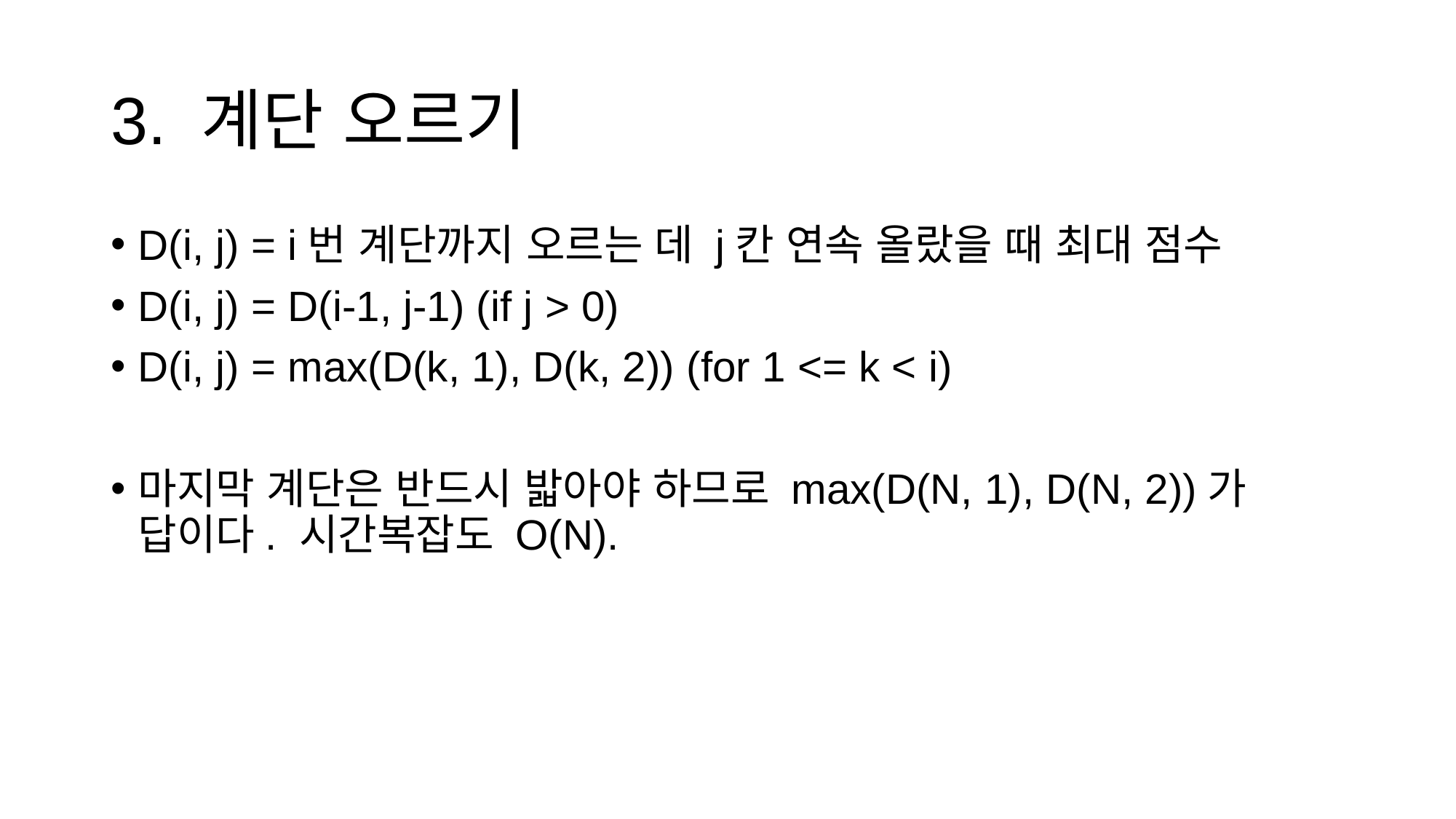

# 3. 계단 오르기
D(i, j) = i번 계단까지 오르는 데 j칸 연속 올랐을 때 최대 점수
D(i, j) = D(i-1, j-1) (if j > 0)
D(i, j) = max(D(k, 1), D(k, 2)) (for 1 <= k < i)

마지막 계단은 반드시 밟아야 하므로 max(D(N, 1), D(N, 2))가 답이다. 시간복잡도 O(N).